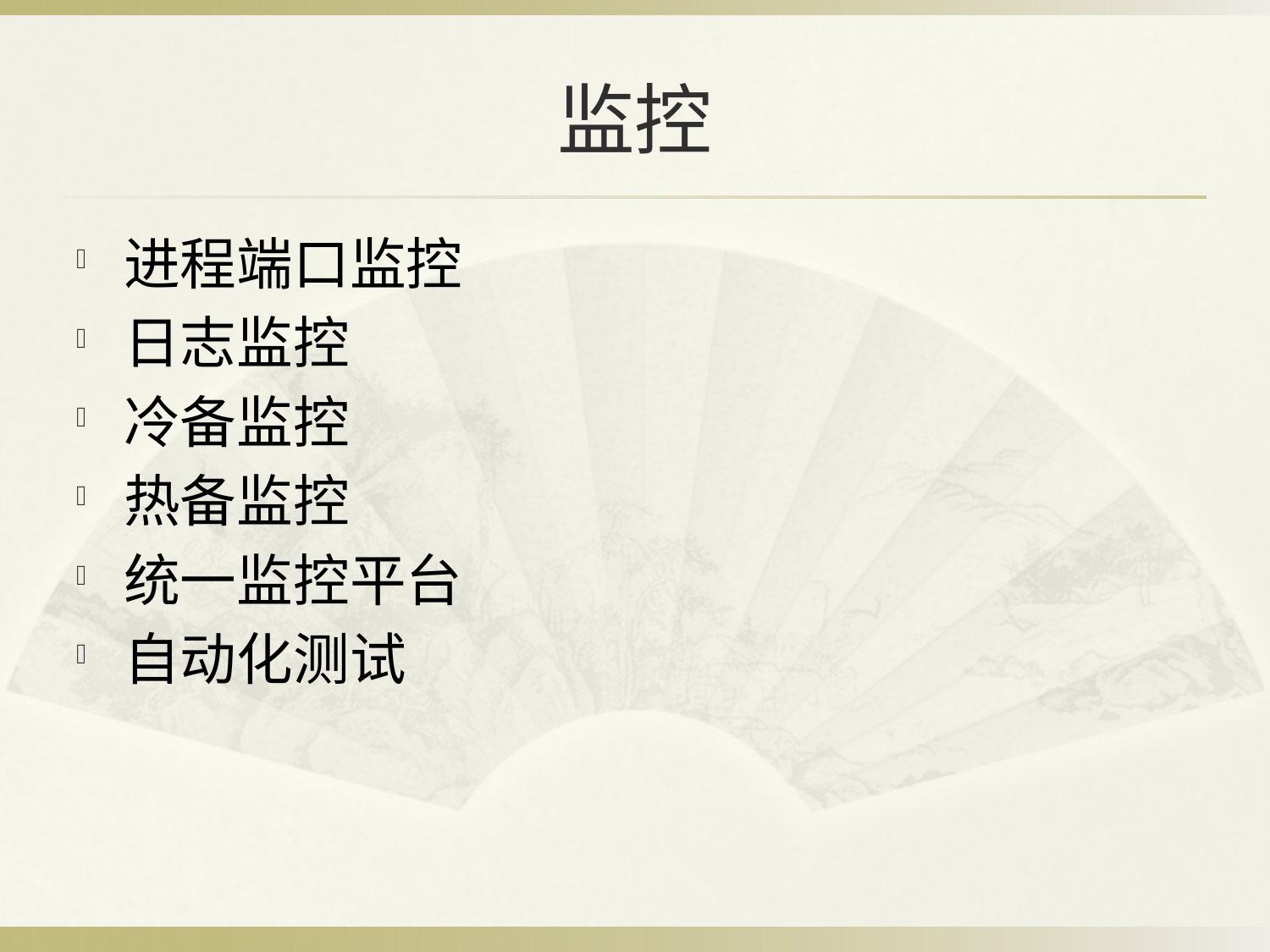

监控
进程端口监控
日志监控
冷备监控
热备监控
统一监控平台
自动化测试